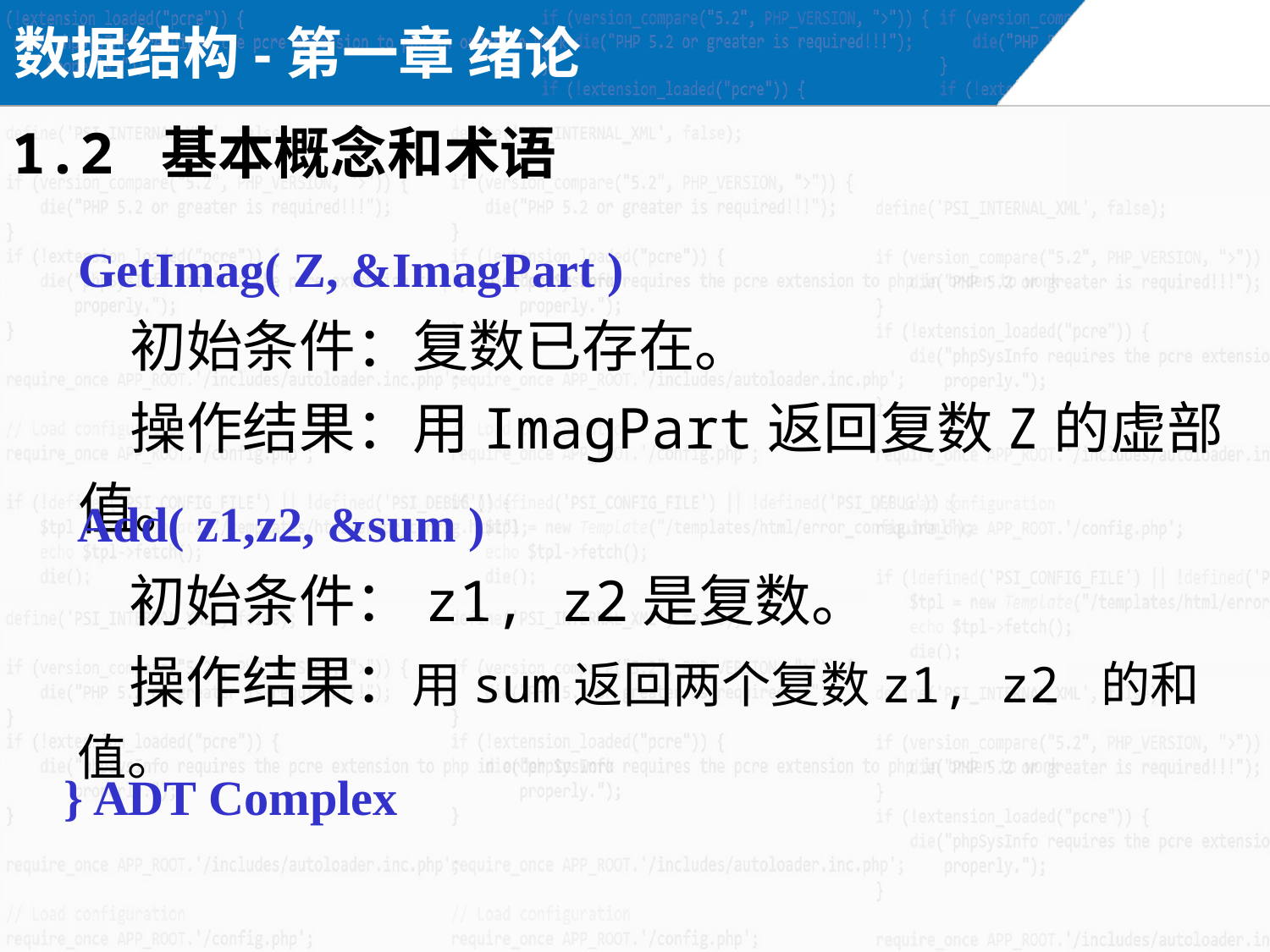

数据结构-第一章 绪论
1.2 基本概念和术语
GetImag( Z, &ImagPart )
   初始条件：复数已存在。
   操作结果：用ImagPart返回复数Z的虚部值。
Add( z1,z2, &sum )
   初始条件：z1, z2是复数。
   操作结果：用sum返回两个复数z1, z2 的和值。
} ADT Complex